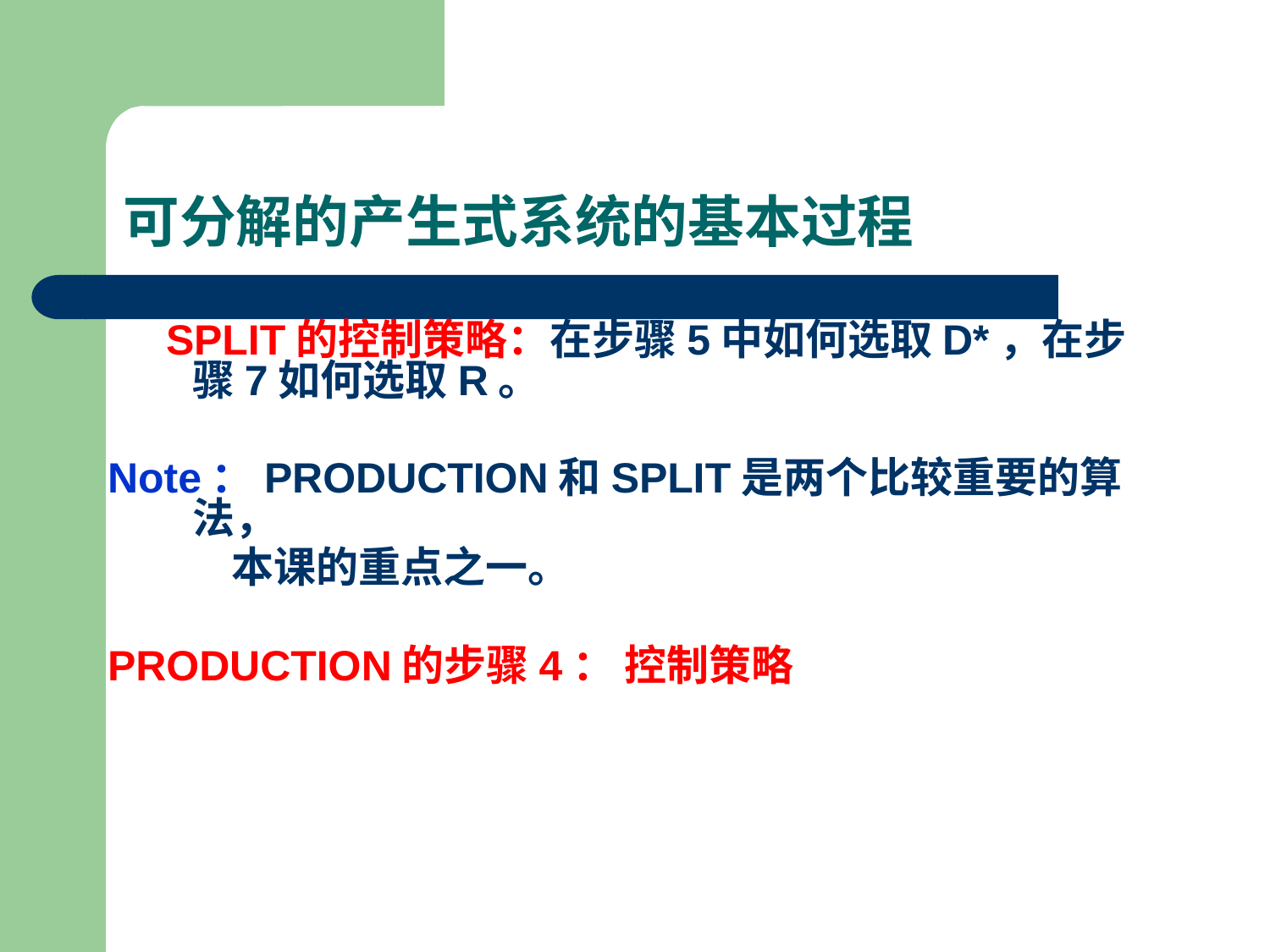

可分解的产生式系统的基本过程
      SPLIT的控制策略：在步骤5中如何选取D*，在步骤7如何选取R。

Note：PRODUCTION和SPLIT是两个比较重要的算法，
            本课的重点之一。

PRODUCTION的步骤4： 控制策略

53